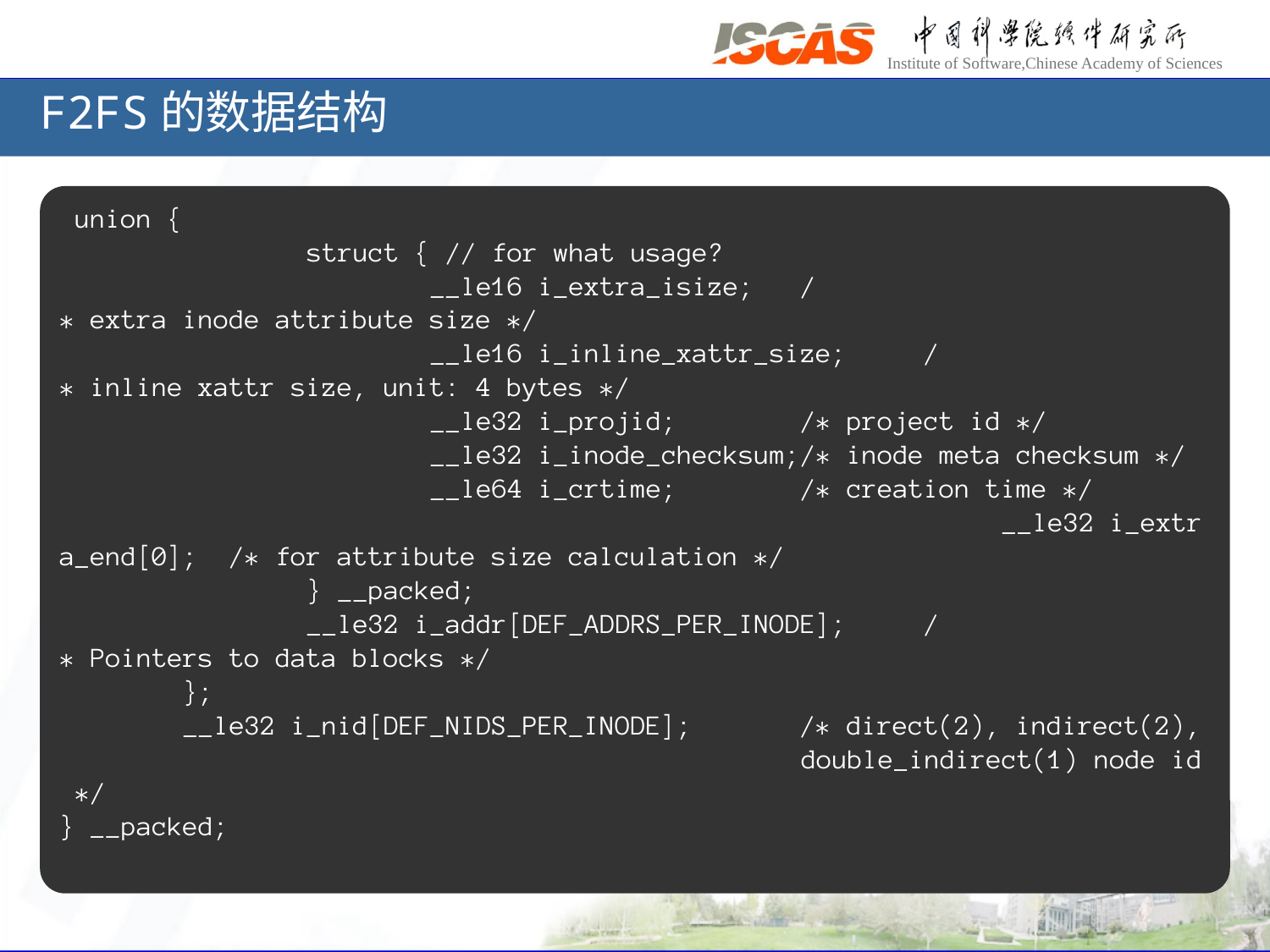

# F2FS的数据结构
 union {
                struct { // for what usage?
                        __le16 i_extra_isize;   /* extra inode attribute size */
                        __le16 i_inline_xattr_size;     /* inline xattr size, unit: 4 bytes */
                        __le32 i_projid;        /* project id */
                        __le32 i_inode_checksum;/* inode meta checksum */
                        __le64 i_crtime;        /* creation time */
                                                             __le32 i_extra_end[0];  /* for attribute size calculation */
                } __packed;
                __le32 i_addr[DEF_ADDRS_PER_INODE];     /* Pointers to data blocks */
        };
        __le32 i_nid[DEF_NIDS_PER_INODE];       /* direct(2), indirect(2),
                                                double_indirect(1) node id */
} __packed;